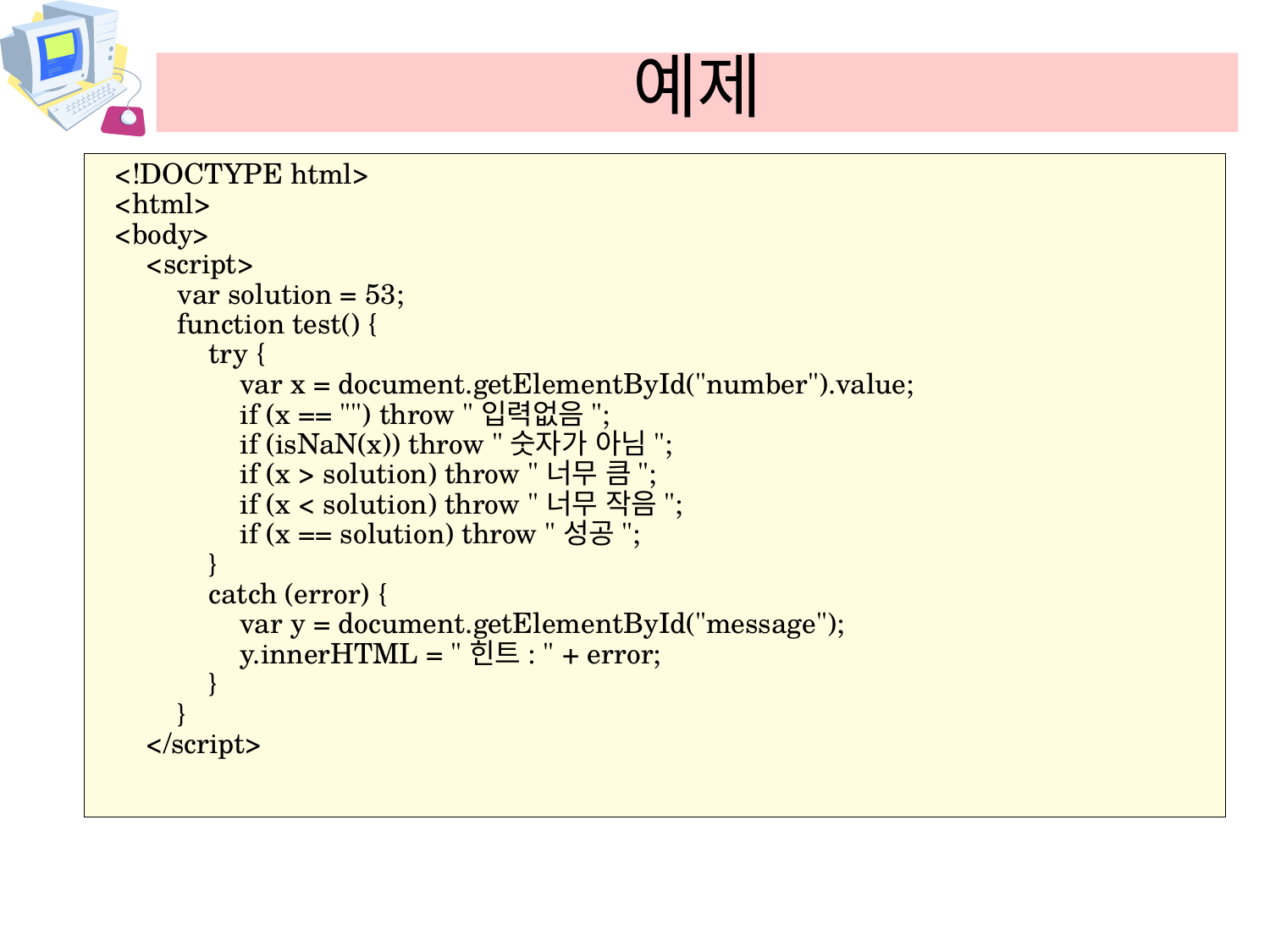

# 예제
<!DOCTYPE html>
<html>
<body>
    <script>
        var solution = 53;
        function test() {
            try {
                var x = document.getElementById("number").value;
                if (x == "") throw "입력없음";
                if (isNaN(x)) throw "숫자가 아님";
                if (x > solution) throw "너무 큼";
                if (x < solution) throw "너무 작음";
                if (x == solution) throw "성공";
            }
            catch (error) {
                var y = document.getElementById("message");
                y.innerHTML = "힌트: " + error;
            }
        }
    </script>